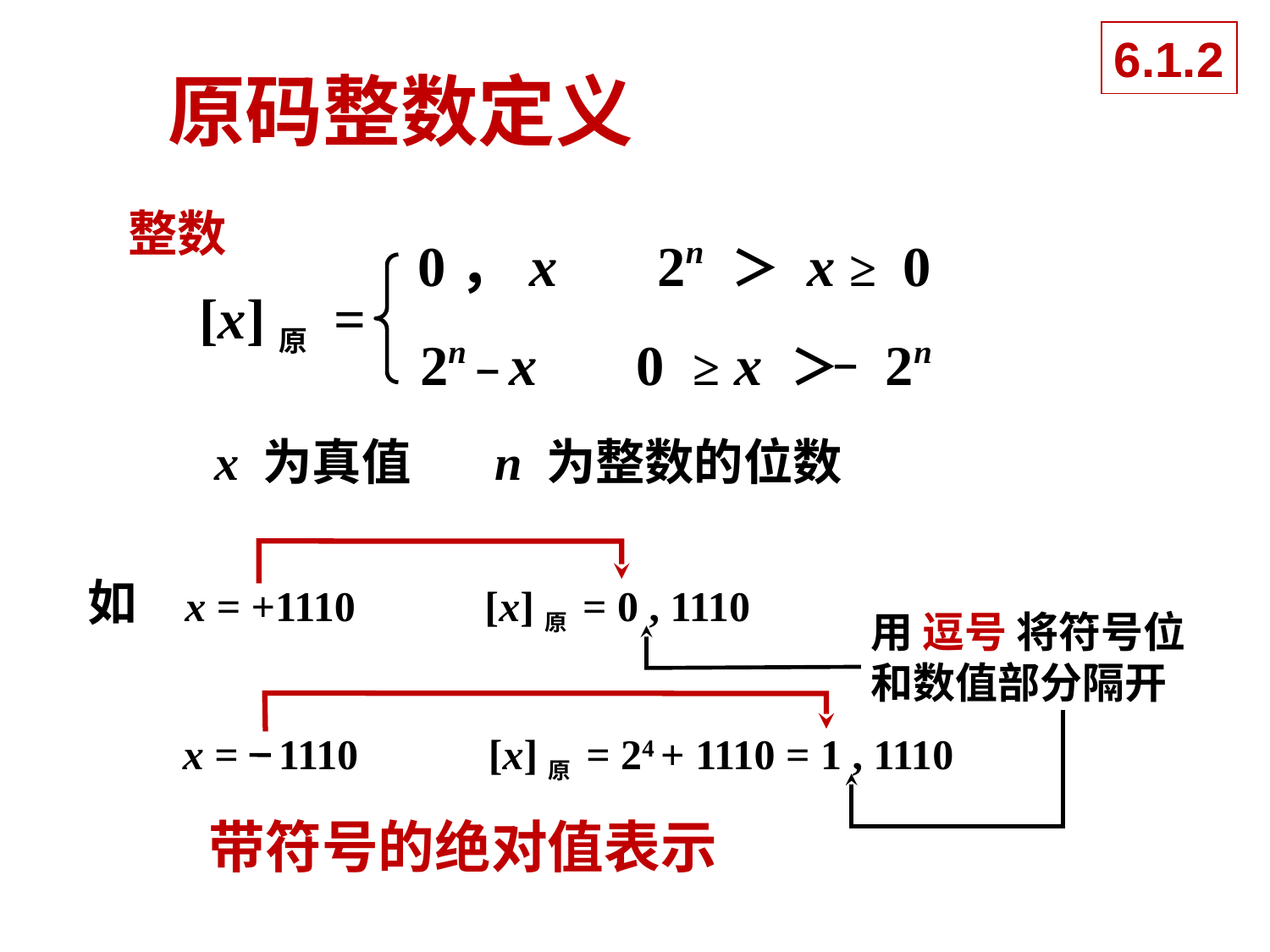

6.1.2
# 原码整数定义
整数
0，x       2n ＞ x ≥  0

[x]原 =
2n   x       0  ≥ x ＞   2n

x 为真值
n 为整数的位数

如
x = +1110
[x]原 = 0 , 1110
用 逗号 将符号位
和数值部分隔开

x =    1110

[x]原 = 24 + 1110 = 1 , 1110
带符号的绝对值表示